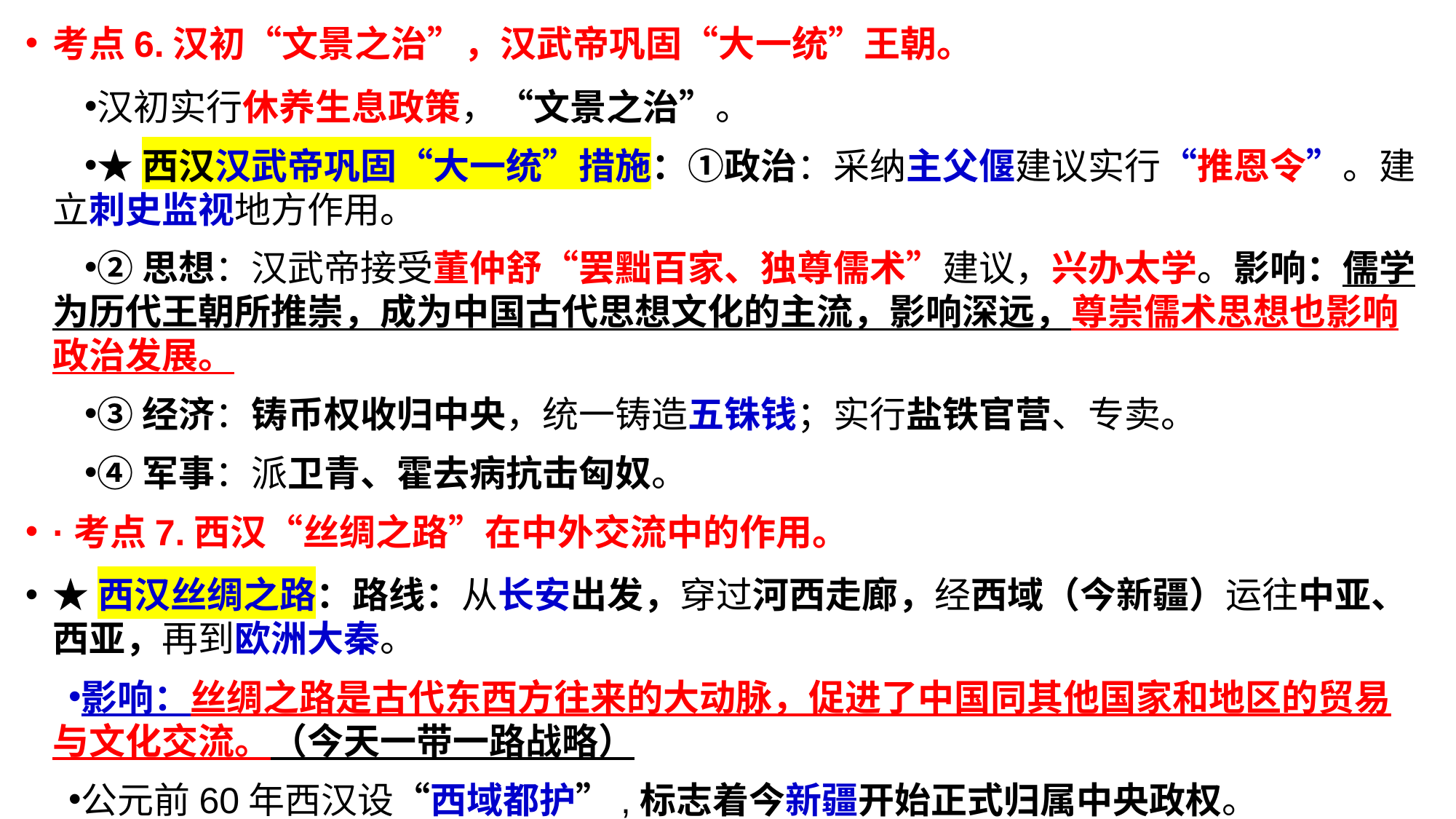

考点6.汉初“文景之治”，汉武帝巩固“大一统”王朝。
汉初实行休养生息政策，“文景之治”。
★西汉汉武帝巩固“大一统”措施：①政治：采纳主父偃建议实行“推恩令”。建立刺史监视地方作用。
②思想：汉武帝接受董仲舒“罢黜百家、独尊儒术”建议，兴办太学。影响：儒学为历代王朝所推崇，成为中国古代思想文化的主流，影响深远，尊崇儒术思想也影响政治发展。
③经济：铸币权收归中央，统一铸造五铢钱；实行盐铁官营、专卖。
④军事：派卫青、霍去病抗击匈奴。
·考点7.西汉“丝绸之路”在中外交流中的作用。
★西汉丝绸之路：路线：从长安出发，穿过河西走廊，经西域（今新疆）运往中亚、西亚，再到欧洲大秦。
影响：丝绸之路是古代东西方往来的大动脉，促进了中国同其他国家和地区的贸易与文化交流。（今天一带一路战略）
公元前60年西汉设“西域都护”,标志着今新疆开始正式归属中央政权。